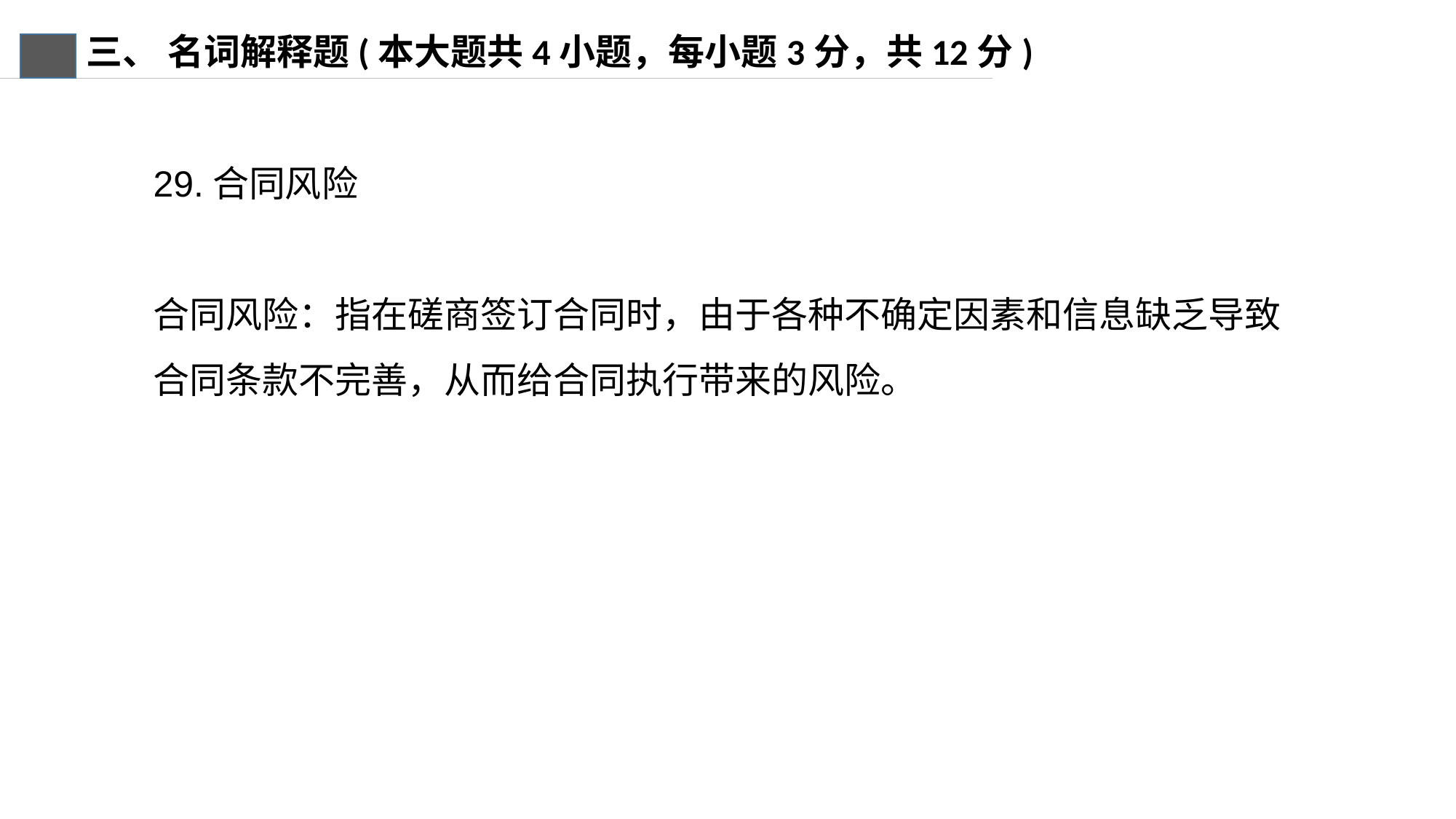

三、 名词解释题(本大题共4小题，每小题3分，共12分)

29.合同风险

合同风险：指在磋商签订合同时，由于各种不确定因素和信息缺乏导致合同条款不完善，从而给合同执行带来的风险。